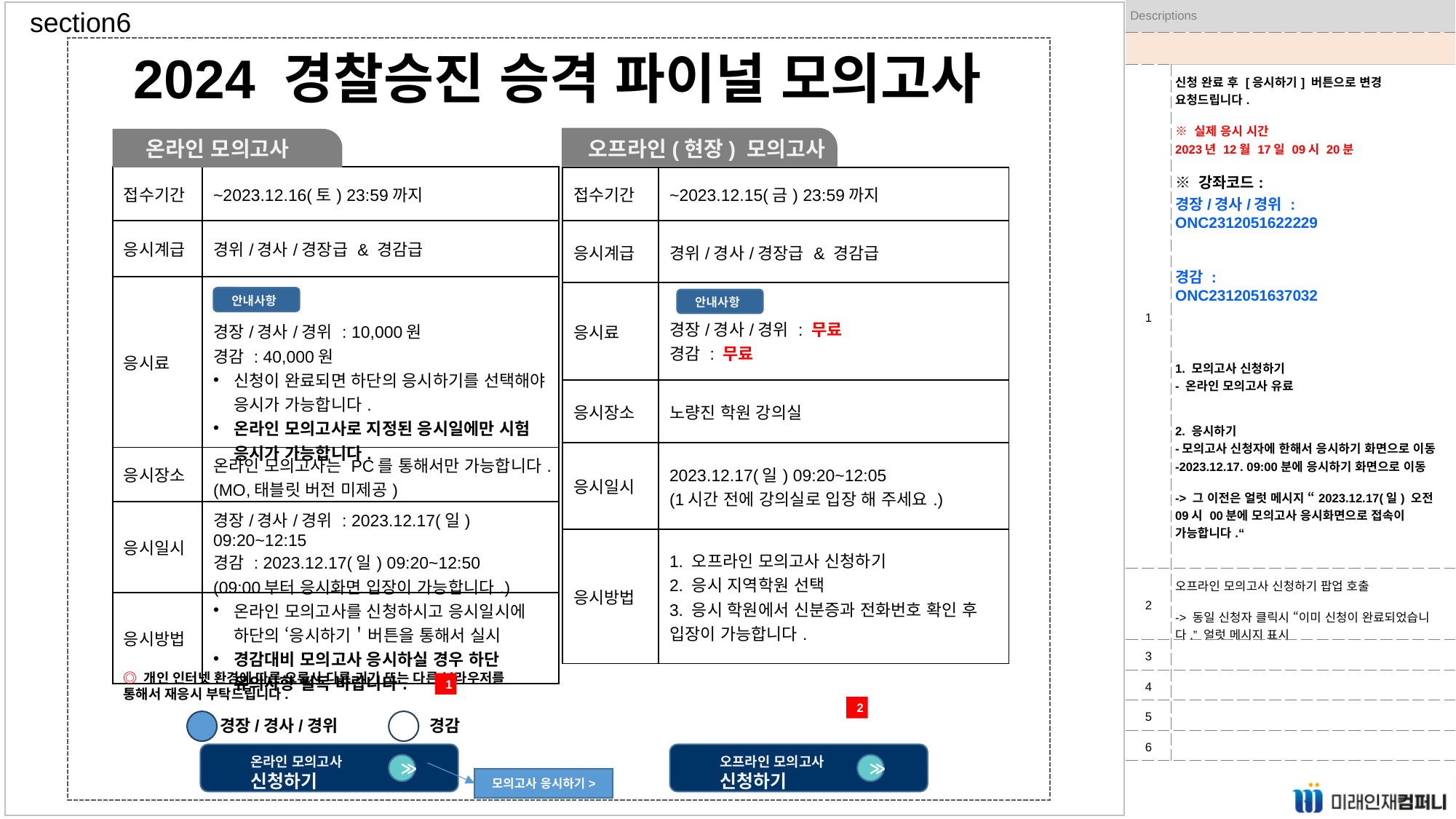

section6
| Descriptions |  |
| --- | --- |
|  |  |
| 1 | 신청 완료 후 [응시하기] 버튼으로 변경 요청드립니다. ※ 실제 응시 시간 2023년 12월 17일 09시 20분 ※ 강좌코드: 경장/경사/경위 : ONC2312051622229 경감 : ONC2312051637032 1. 모의고사 신청하기 - 온라인 모의고사 유료 2. 응시하기 -모의고사 신청자에 한해서 응시하기 화면으로 이동 -2023.12.17. 09:00분에 응시하기 화면으로 이동 -> 그 이전은 얼럿 메시지 “2023.12.17(일) 오전 09시 00분에 모의고사 응시화면으로 접속이 가능합니다.“ |
| 2 | 오프라인 모의고사 신청하기 팝업 호출 -> 동일 신청자 클릭시 “이미 신청이 완료되었습니다.” 얼럿 메시지 표시 |
| 3 |  |
| 4 |  |
| 5 |  |
| 6 |  |

2024 경찰승진 승격 파이널 모의고사

온라인 모의고사
오프라인(현장) 모의고사
| 접수기간 | ~2023.12.16(토) 23:59까지 |
| --- | --- |
| 응시계급 | 경위/경사/경장급 & 경감급 |
| 응시료 | 경장/경사/경위 : 10,000원 경감 : 40,000원 신청이 완료되면 하단의 응시하기를 선택해야 응시가 가능합니다. 온라인 모의고사로 지정된 응시일에만 시험 응시가 가능합니다. |
| 응시장소 | 온라인 모의고사는 PC를 통해서만 가능합니다.(MO,태블릿 버전 미제공) |
| 응시일시 | 경장/경사/경위 : 2023.12.17(일) 09:20~12:15 경감 : 2023.12.17(일) 09:20~12:50 (09:00부터 응시화면 입장이 가능합니다.) |
| 응시방법 | 온라인 모의고사를 신청하시고 응시일시에 하단의 ‘응시하기＇버튼을 통해서 실시 경감대비 모의고사 응시하실 경우 하단 유의사항 필독 바랍니다. |
| 접수기간 | ~2023.12.15(금) 23:59까지 |
| --- | --- |
| 응시계급 | 경위/경사/경장급 & 경감급 |
| 응시료 | 경장/경사/경위 : 무료 경감 : 무료 |
| 응시장소 | 노량진 학원 강의실 |
| 응시일시 | 2023.12.17(일) 09:20~12:05 (1시간 전에 강의실로 입장 해 주세요.) |
| 응시방법 | 1. 오프라인 모의고사 신청하기 2. 응시 지역학원 선택 3. 응시 학원에서 신분증과 전화번호 확인 후 입장이 가능합니다. |

안내사항

안내사항
◎ 개인 인터넷 환경에 따른 오류시 다른 기기 또는 다른 브라우저를 통해서 재응시 부탁드립니다.
1
2
경장/경사/경위
경감

온라인 모의고사
신청하기
오프라인 모의고사
신청하기
≫
≫
모의고사 응시하기>